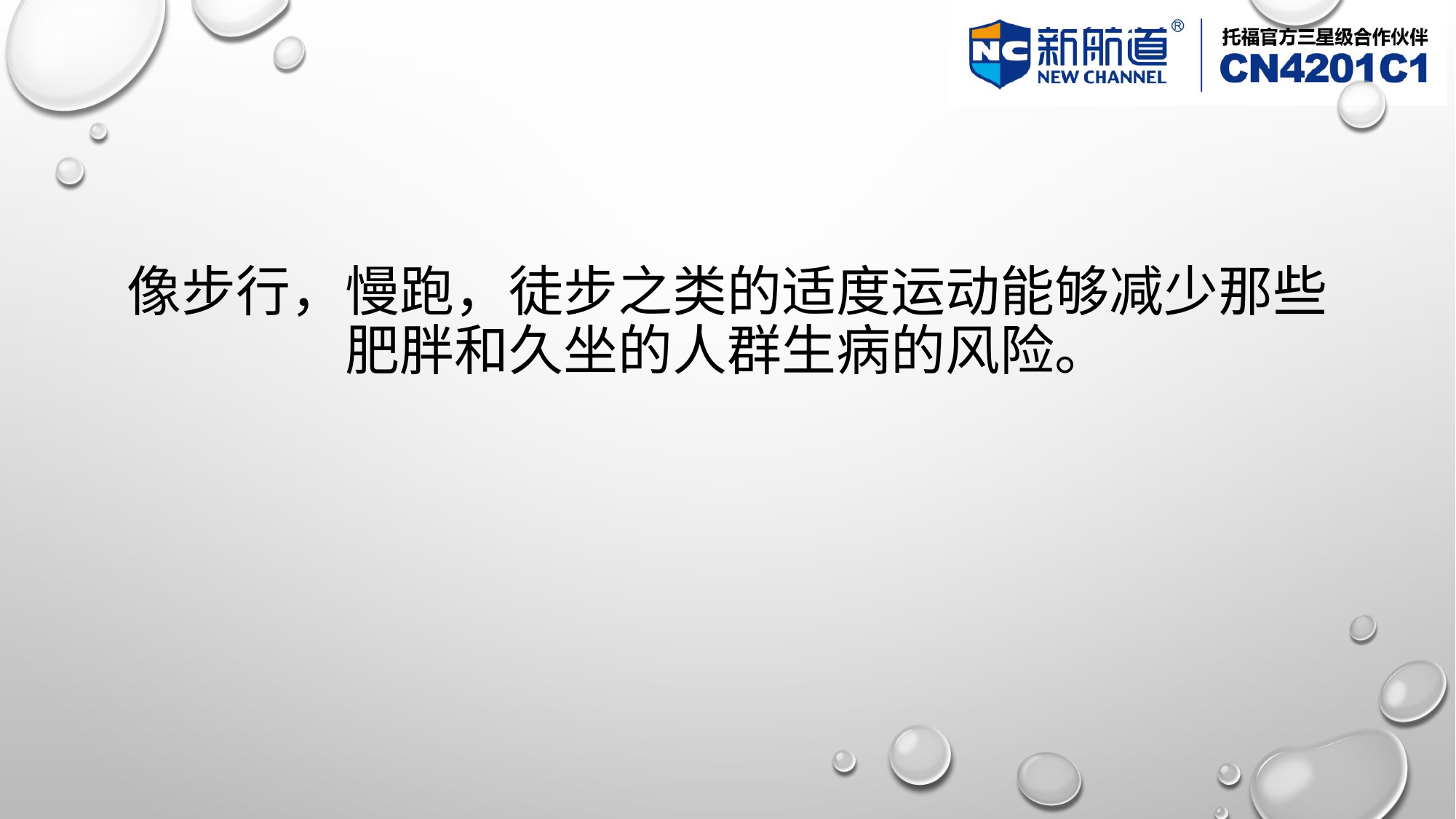

# 像步行，慢跑，徒步之类的适度运动能够减少那些肥胖和久坐的人群生病的风险。